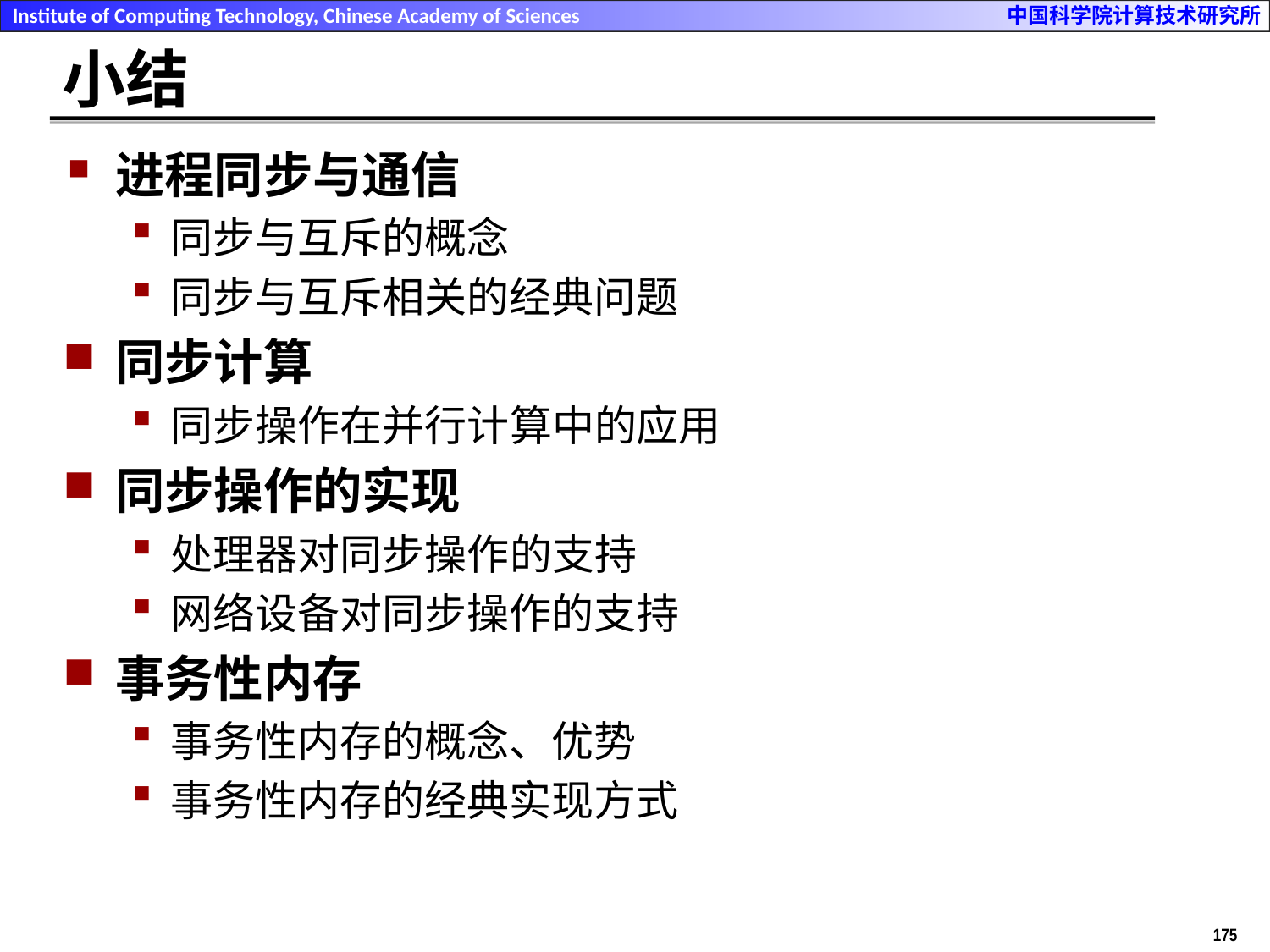

# 小结
进程同步与通信
同步与互斥的概念
同步与互斥相关的经典问题
同步计算
同步操作在并行计算中的应用
同步操作的实现
处理器对同步操作的支持
网络设备对同步操作的支持
事务性内存
事务性内存的概念、优势
事务性内存的经典实现方式